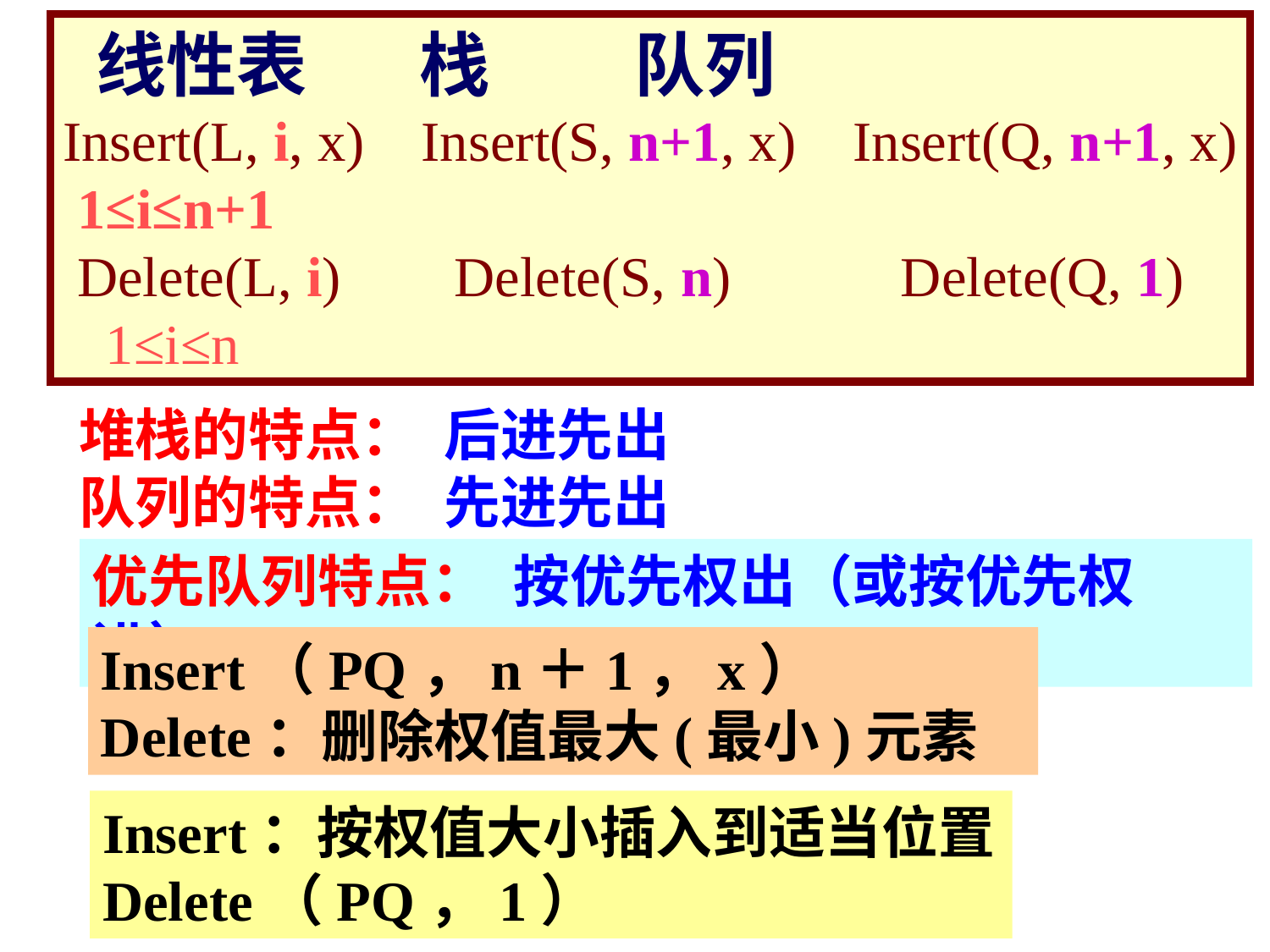

线性表       栈         队列
Insert(L, i, x)    Insert(S, n+1, x)    Insert(Q, n+1, x)
 1≤i≤n+1
 Delete(L, i)        Delete(S, n)            Delete(Q, 1)
   1≤i≤n
堆栈的特点：  后进先出
队列的特点：  先进先出
优先队列特点：  按优先权出（或按优先权进）
Insert（PQ，n＋1，x）
Delete：删除权值最大(最小)元素
Insert：按权值大小插入到适当位置
Delete（PQ，1）